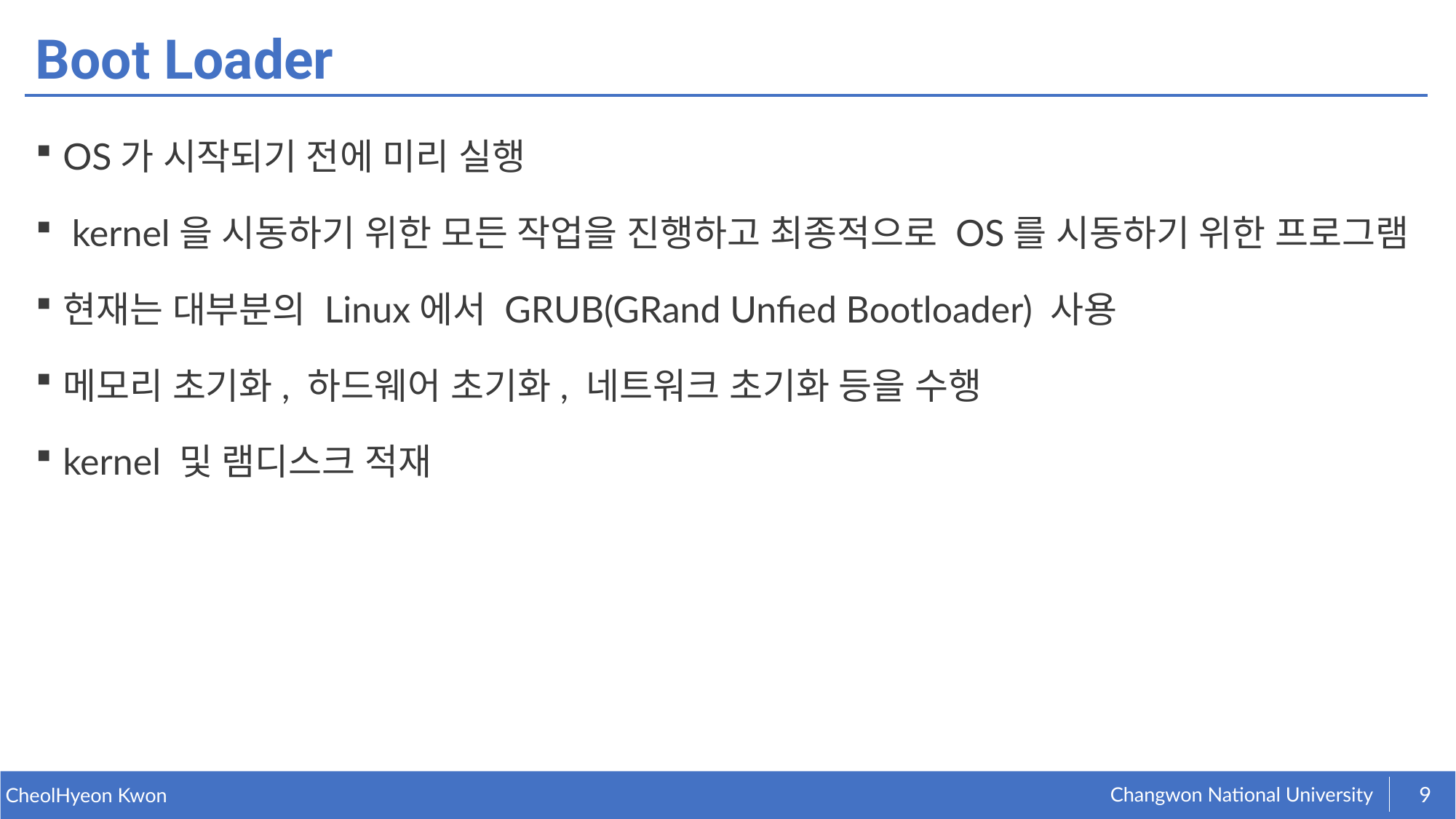

# Boot Loader
OS가 시작되기 전에 미리 실행
 kernel을 시동하기 위한 모든 작업을 진행하고 최종적으로 OS를 시동하기 위한 프로그램
현재는 대부분의 Linux에서 GRUB(GRand Unfied Bootloader) 사용
메모리 초기화, 하드웨어 초기화, 네트워크 초기화 등을 수행
kernel 및 램디스크 적재
9